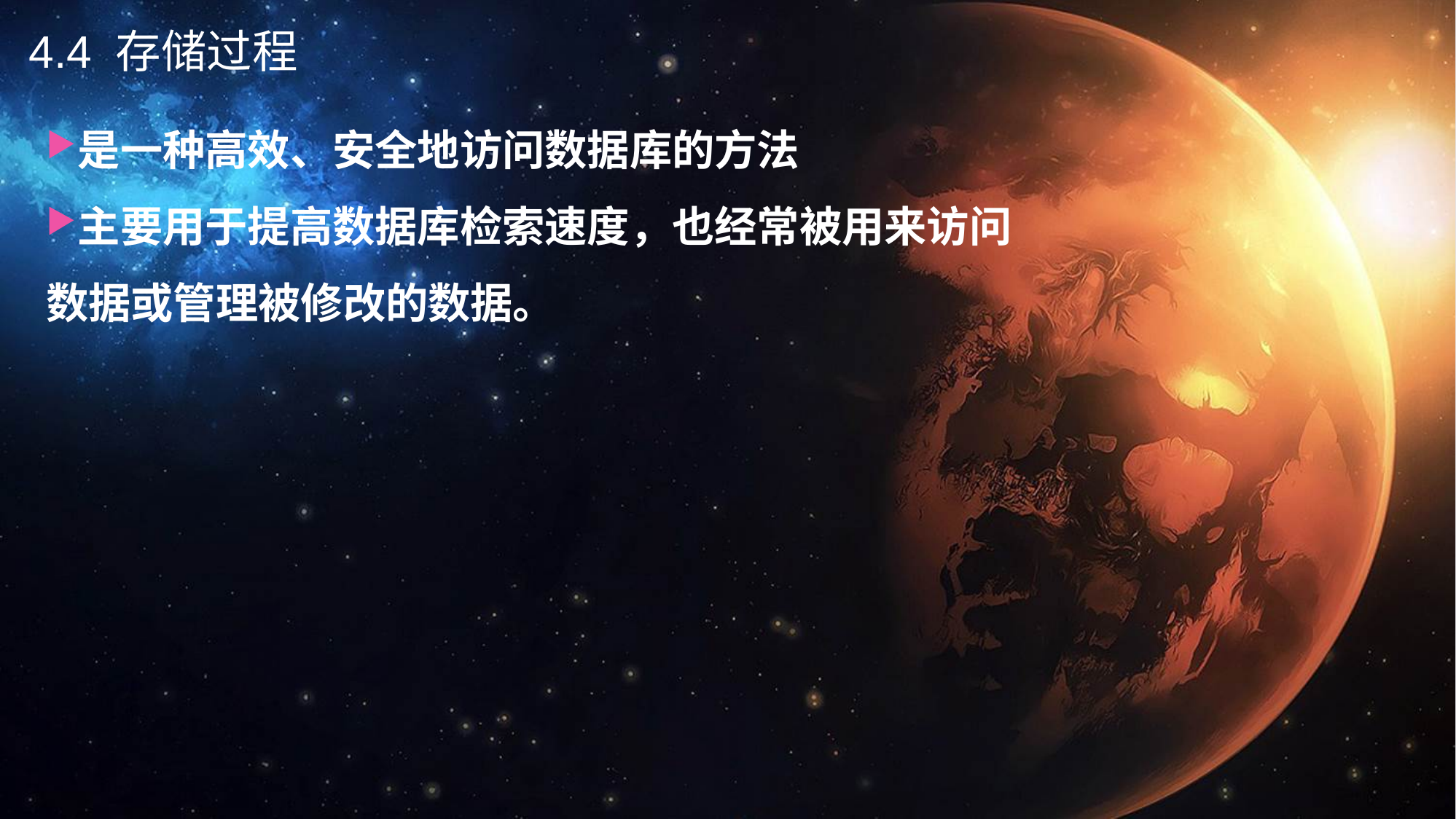

4.4 存储过程
是一种高效、安全地访问数据库的方法
主要用于提高数据库检索速度，也经常被用来访问数据或管理被修改的数据。